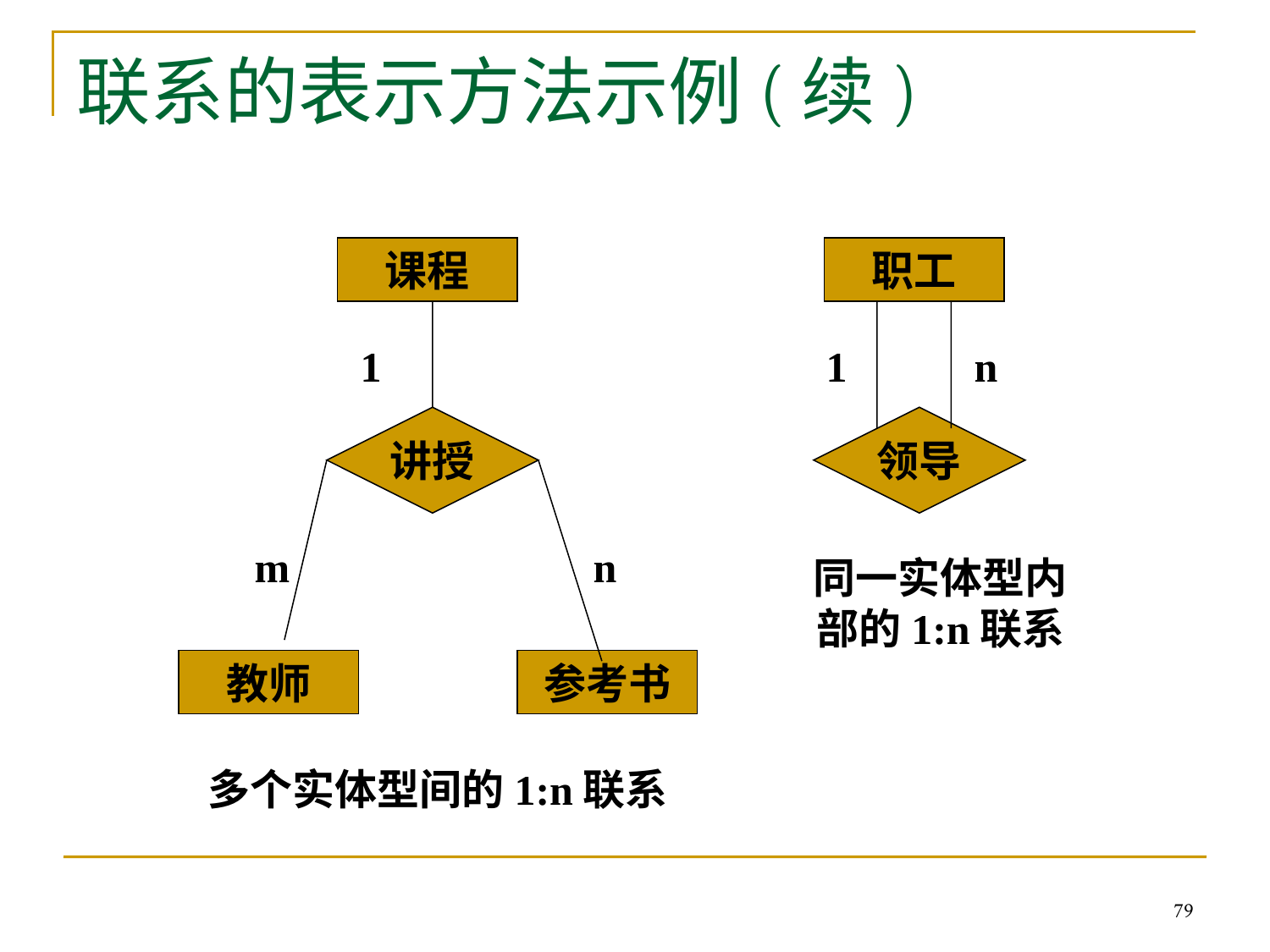

# 联系的表示方法示例(续)
课程

1
讲授

m
n
教师
参考书
多个实体型间的1:n联系
职工

1
n
领导
同一实体型内部的1:n联系
79